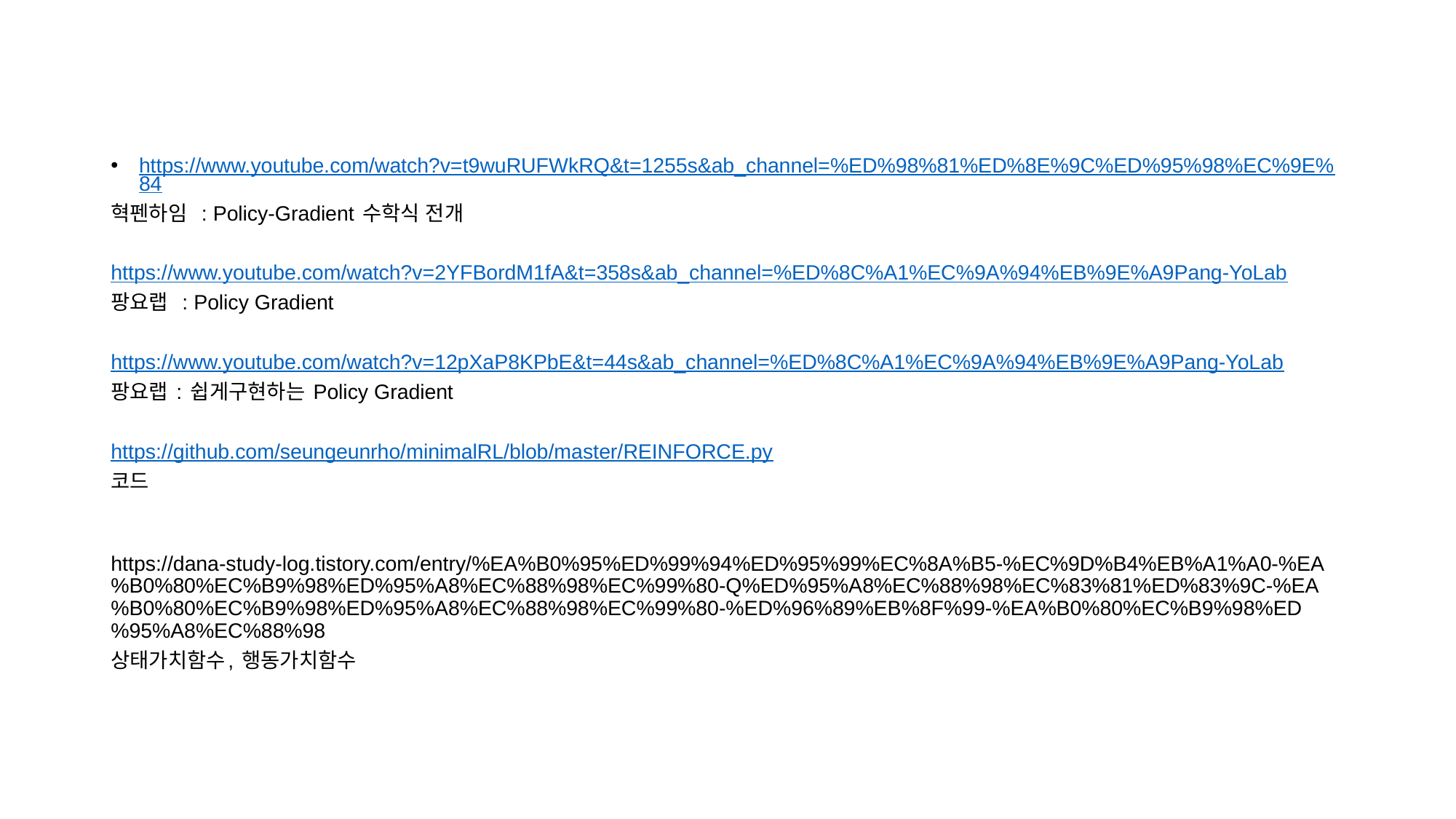

https://www.youtube.com/watch?v=t9wuRUFWkRQ&t=1255s&ab_channel=%ED%98%81%ED%8E%9C%ED%95%98%EC%9E%84
혁펜하임  : Policy-Gradient 수학식 전개

https://www.youtube.com/watch?v=2YFBordM1fA&t=358s&ab_channel=%ED%8C%A1%EC%9A%94%EB%9E%A9Pang-YoLab
팡요랩  : Policy Gradient

https://www.youtube.com/watch?v=12pXaP8KPbE&t=44s&ab_channel=%ED%8C%A1%EC%9A%94%EB%9E%A9Pang-YoLab
팡요랩 : 쉽게구현하는 Policy Gradient

https://github.com/seungeunrho/minimalRL/blob/master/REINFORCE.py
코드

https://dana-study-log.tistory.com/entry/%EA%B0%95%ED%99%94%ED%95%99%EC%8A%B5-%EC%9D%B4%EB%A1%A0-%EA%B0%80%EC%B9%98%ED%95%A8%EC%88%98%EC%99%80-Q%ED%95%A8%EC%88%98%EC%83%81%ED%83%9C-%EA%B0%80%EC%B9%98%ED%95%A8%EC%88%98%EC%99%80-%ED%96%89%EB%8F%99-%EA%B0%80%EC%B9%98%ED%95%A8%EC%88%98
상태가치함수, 행동가치함수